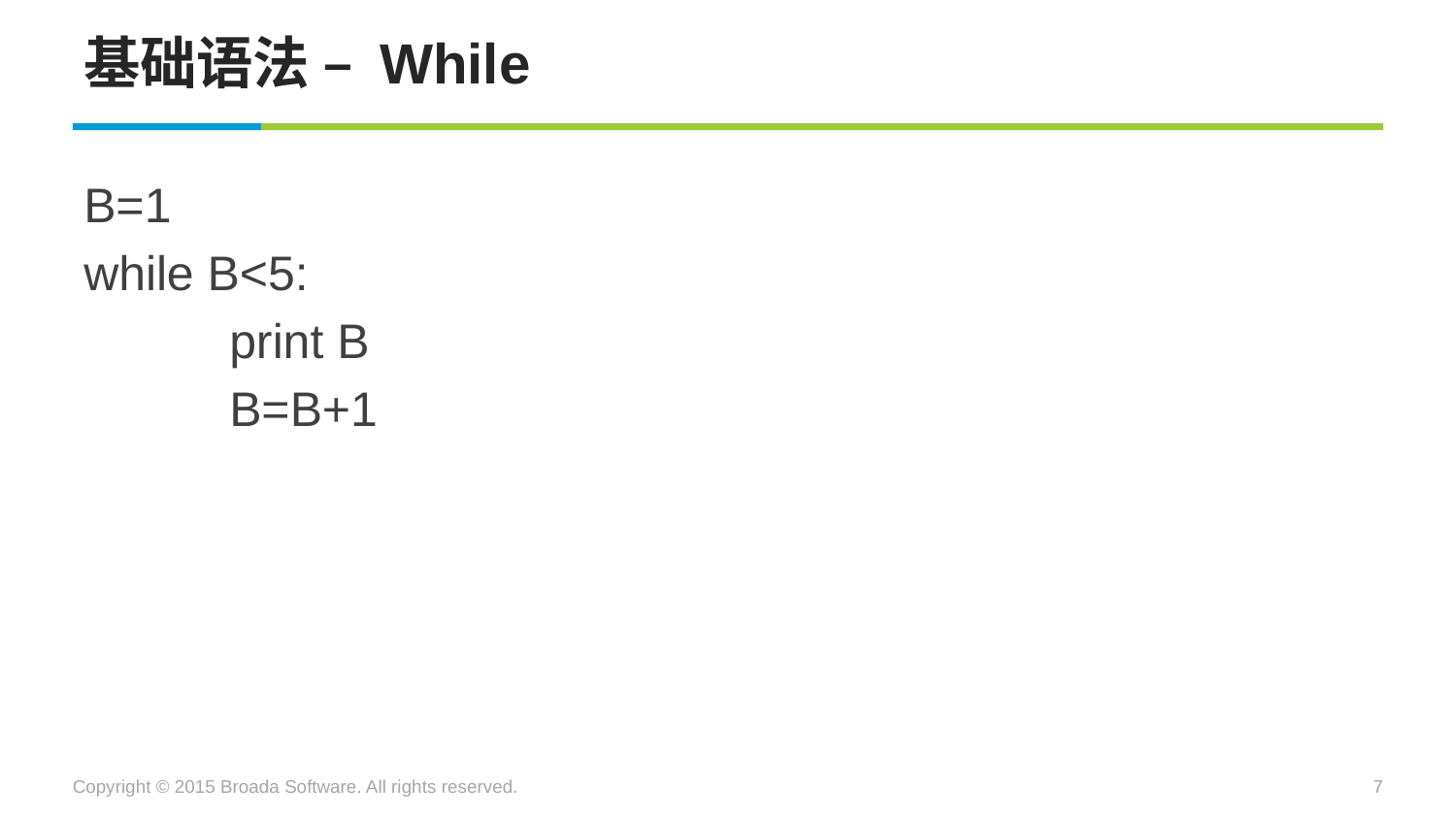

# 基础语法 – While
B=1
while B<5:
	print B
	B=B+1